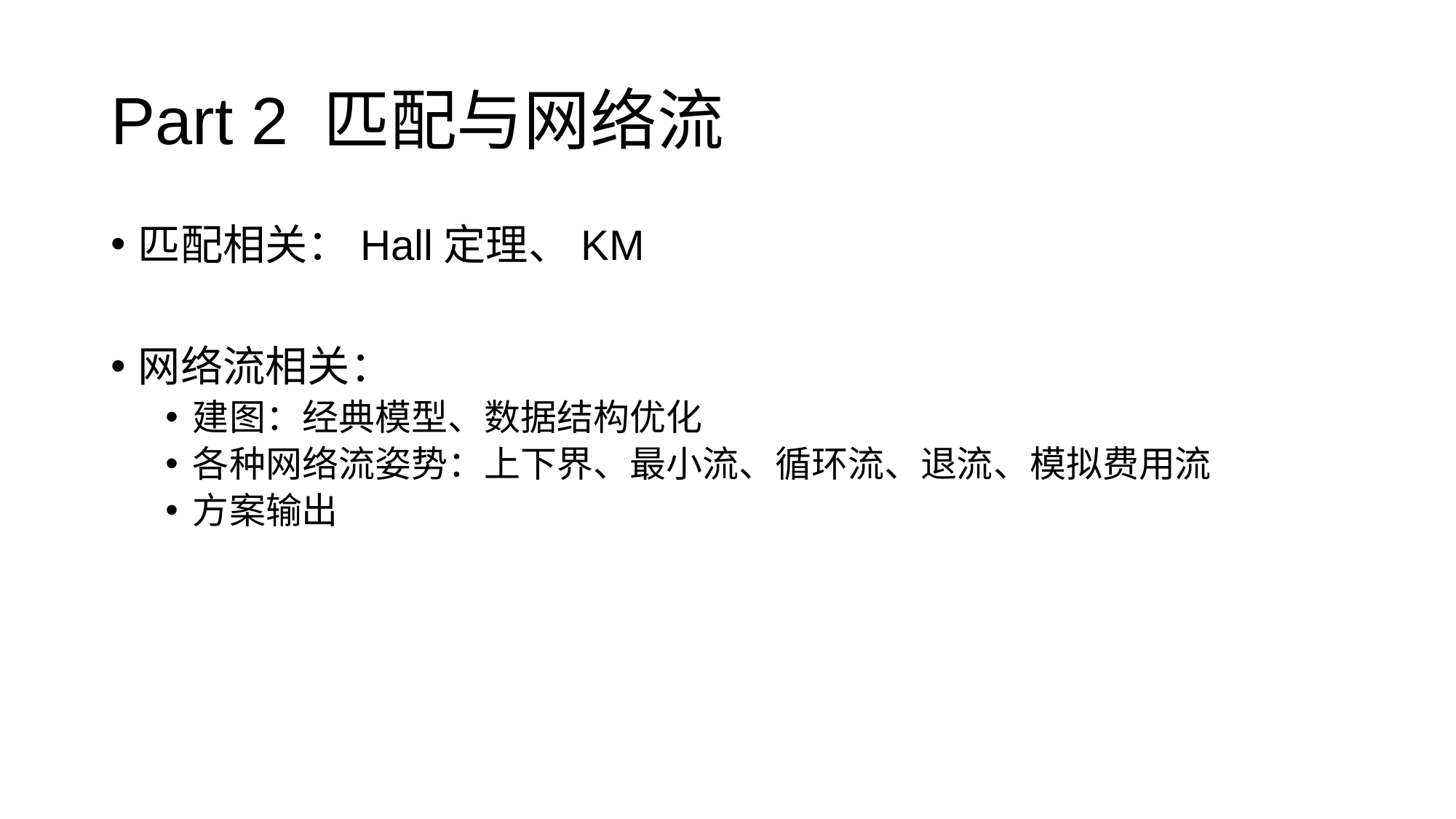

# Part 2 匹配与网络流
匹配相关：Hall定理、KM

网络流相关：
建图：经典模型、数据结构优化
各种网络流姿势：上下界、最小流、循环流、退流、模拟费用流
方案输出